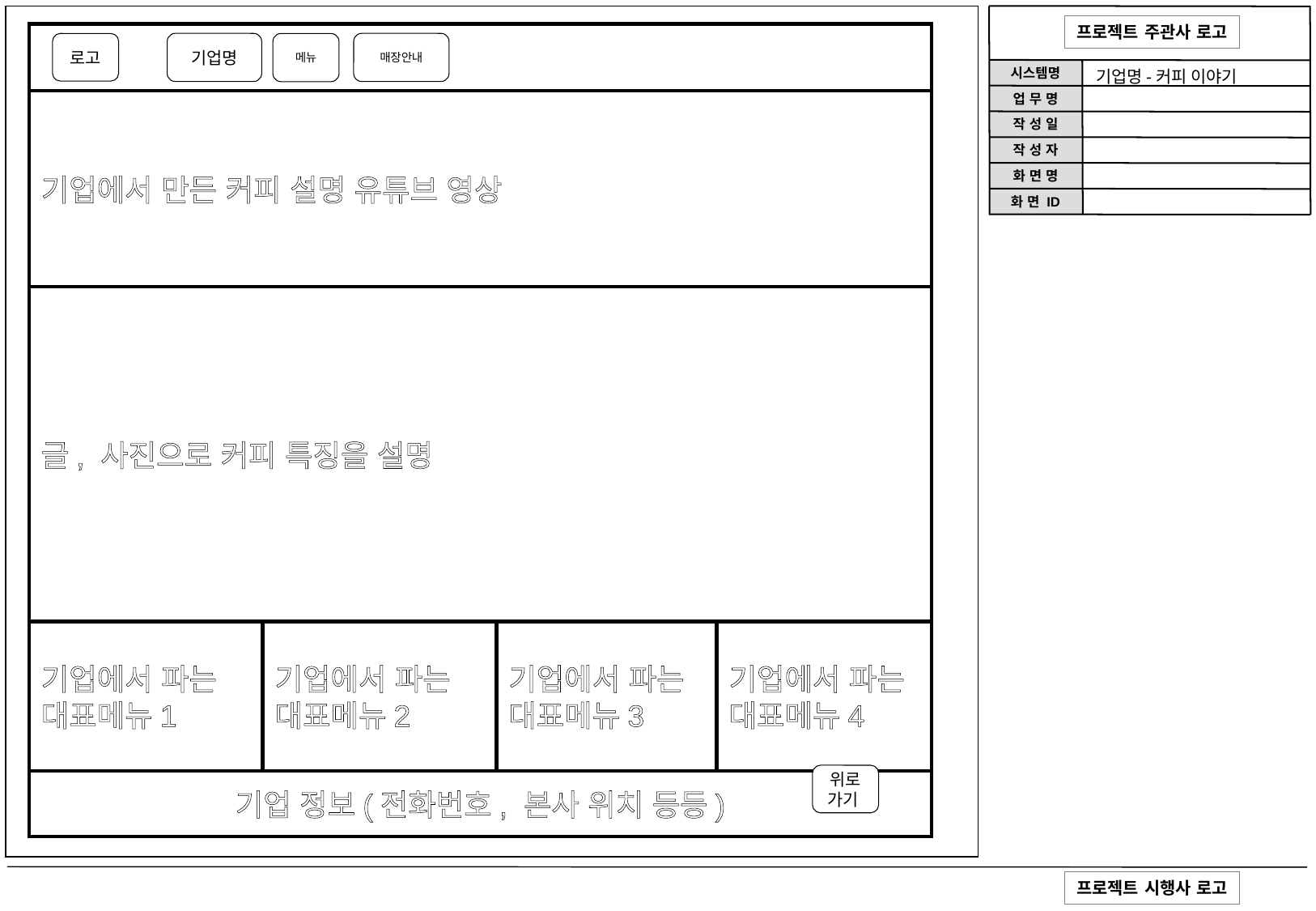

기업명
매장안내
로고
메뉴
기업명-커피 이야기
기업에서 만든 커피 설명 유튜브 영상
글, 사진으로 커피 특징을 설명
기업에서 파는 대표메뉴1
기업에서 파는 대표메뉴2
기업에서 파는 대표메뉴3
기업에서 파는 대표메뉴4
위로가기
기업 정보(전화번호, 본사 위치 등등)